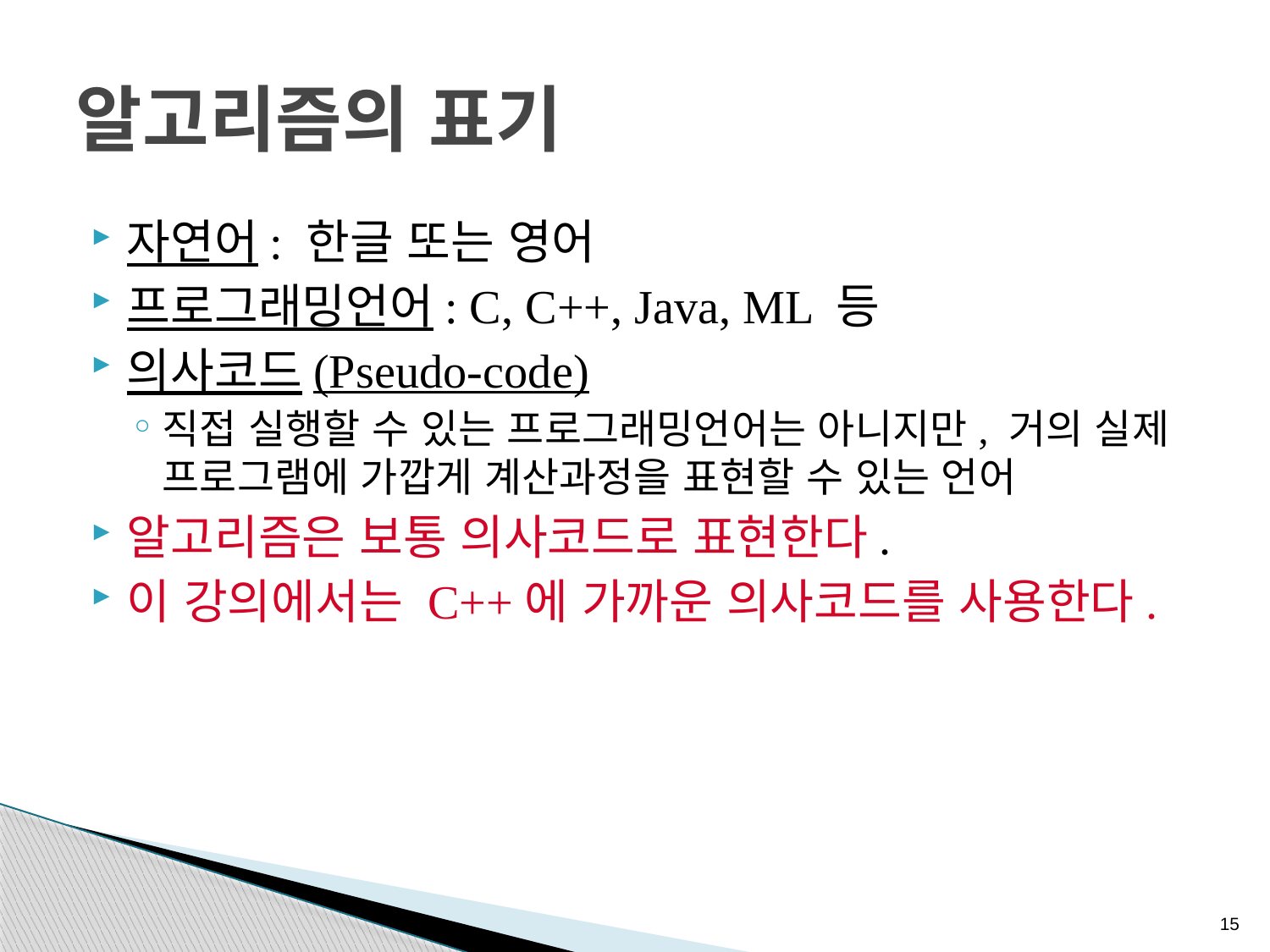

# 알고리즘의 표기
자연어: 한글 또는 영어
프로그래밍언어: C, C++, Java, ML 등
의사코드(Pseudo-code)
직접 실행할 수 있는 프로그래밍언어는 아니지만, 거의 실제 프로그램에 가깝게 계산과정을 표현할 수 있는 언어
알고리즘은 보통 의사코드로 표현한다.
이 강의에서는 C++에 가까운 의사코드를 사용한다.
15